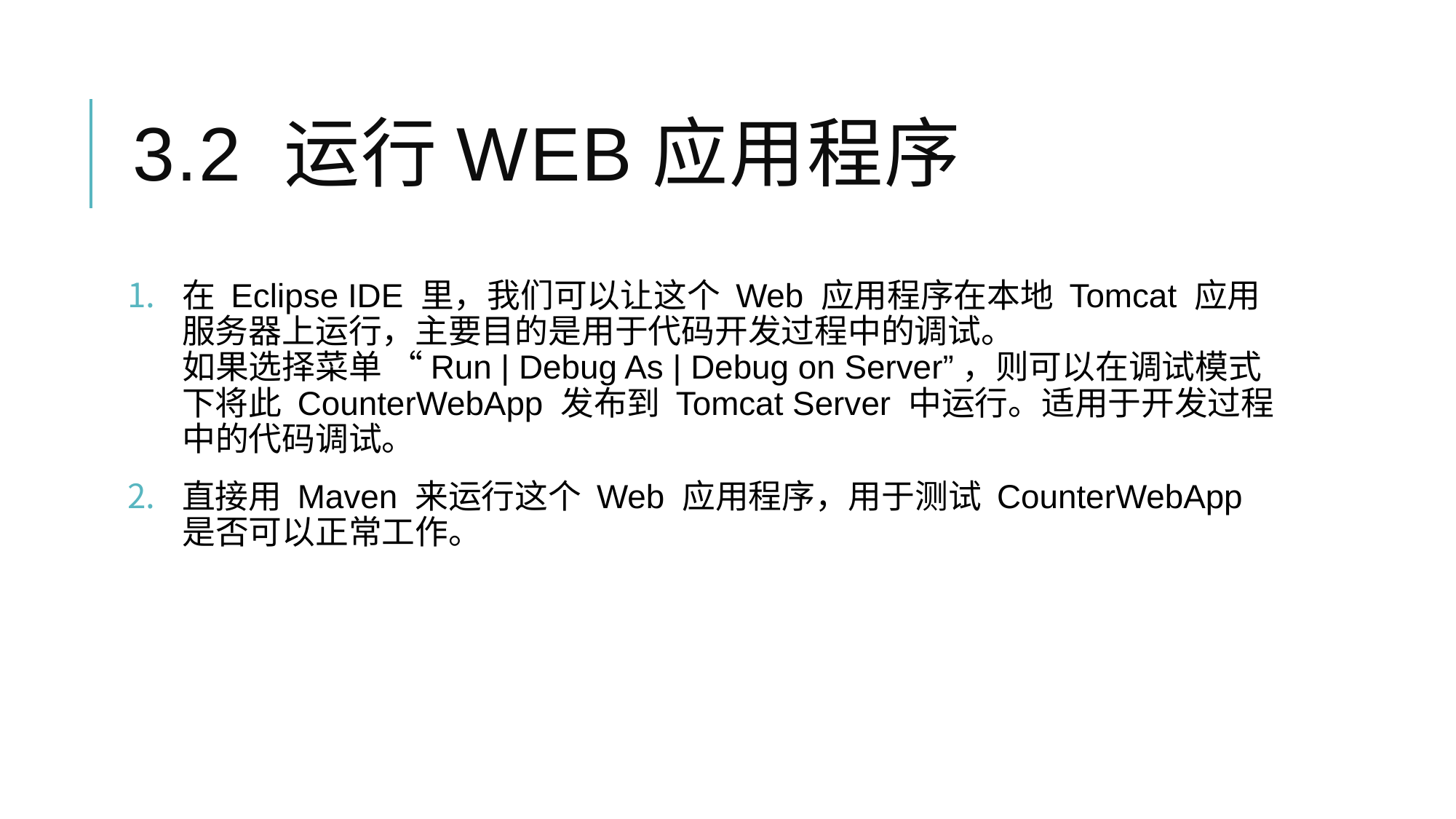

# 3.2 运行Web应用程序
在 Eclipse IDE 里，我们可以让这个 Web 应用程序在本地 Tomcat 应用服务器上运行，主要目的是用于代码开发过程中的调试。
如果选择菜单 “Run | Debug As | Debug on Server”，则可以在调试模式下将此 CounterWebApp 发布到 Tomcat Server 中运行。适用于开发过程中的代码调试。
直接用 Maven 来运行这个 Web 应用程序，用于测试 CounterWebApp 是否可以正常工作。